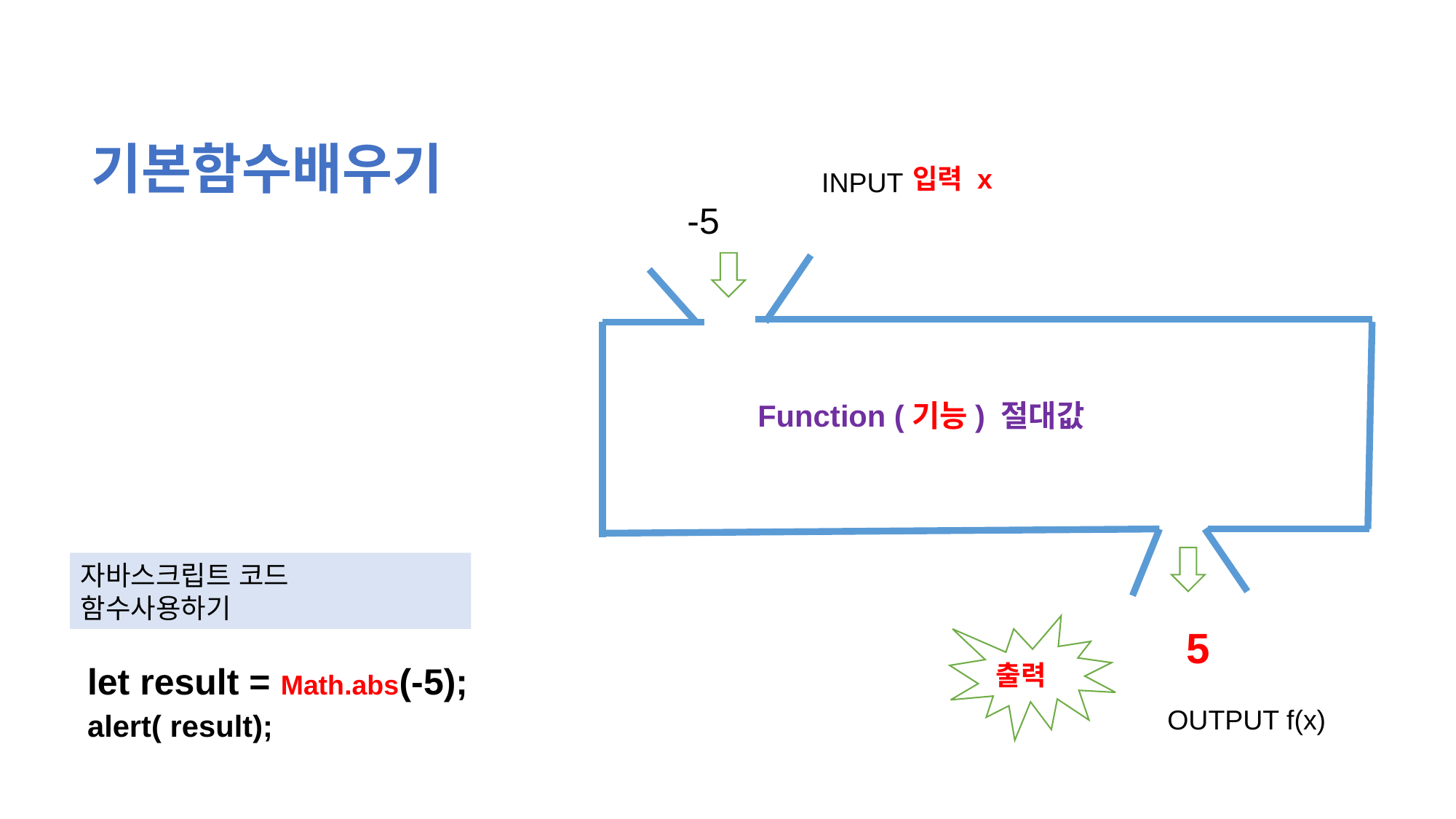

기본함수배우기
INPUT
입력 x
-5

Function (기능) 절대값

자바스크립트 코드
함수사용하기
출력
5
let result = Math.abs(-5);
OUTPUT f(x)
alert( result);